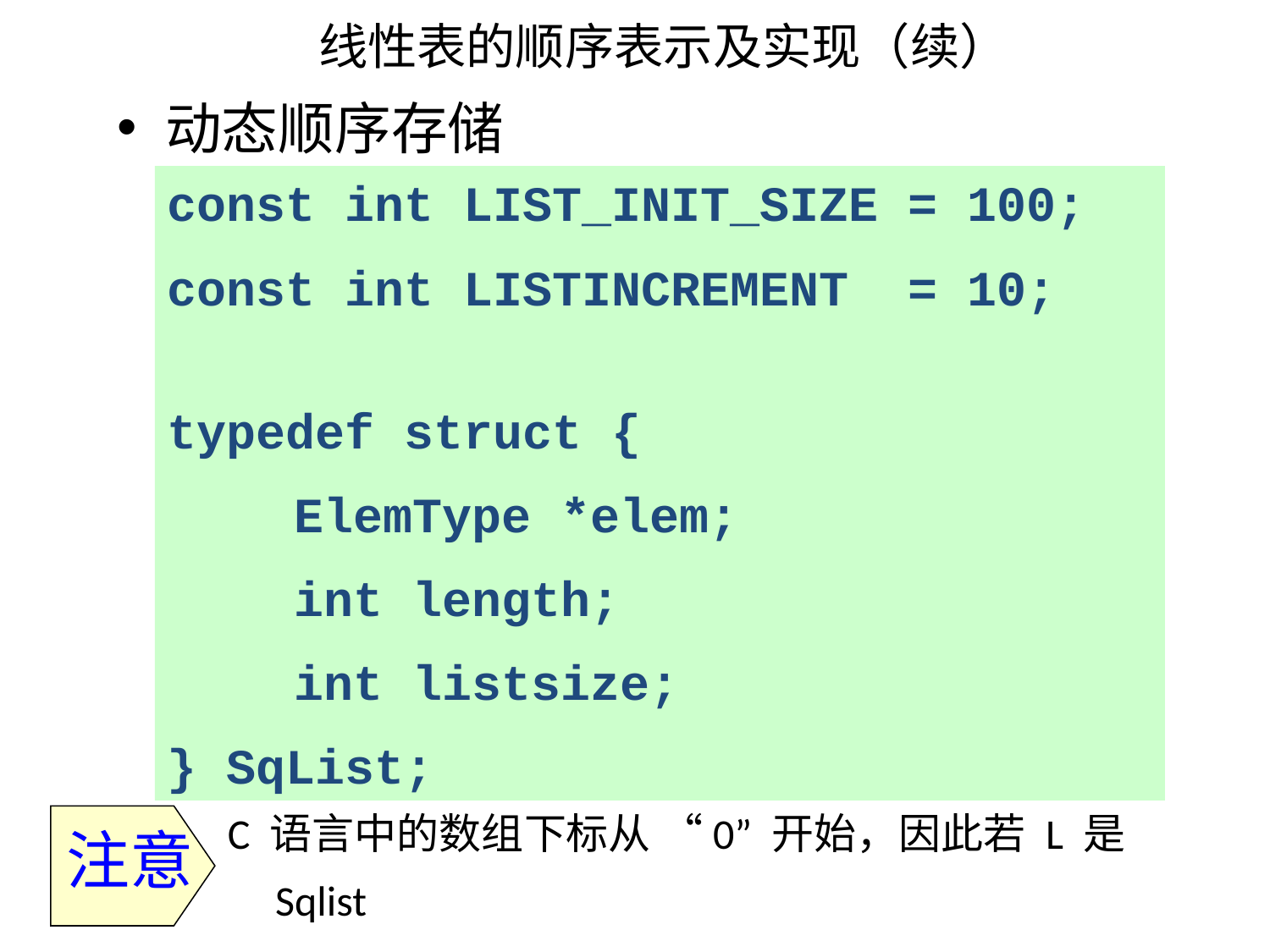

# 线性表的顺序表示及实现（续）
动态顺序存储
const int LIST_INIT_SIZE = 100;
const int LISTINCREMENT  = 10;
typedef struct {
	ElemType *elem;
	int length;
	int listsize;
} SqList;
C 语言中的数组下标从 “0” 开始，因此若 L 是 Sqlist
类型的顺序表，则表中第 i 个元素是 L.elem[i -1]。
 注意